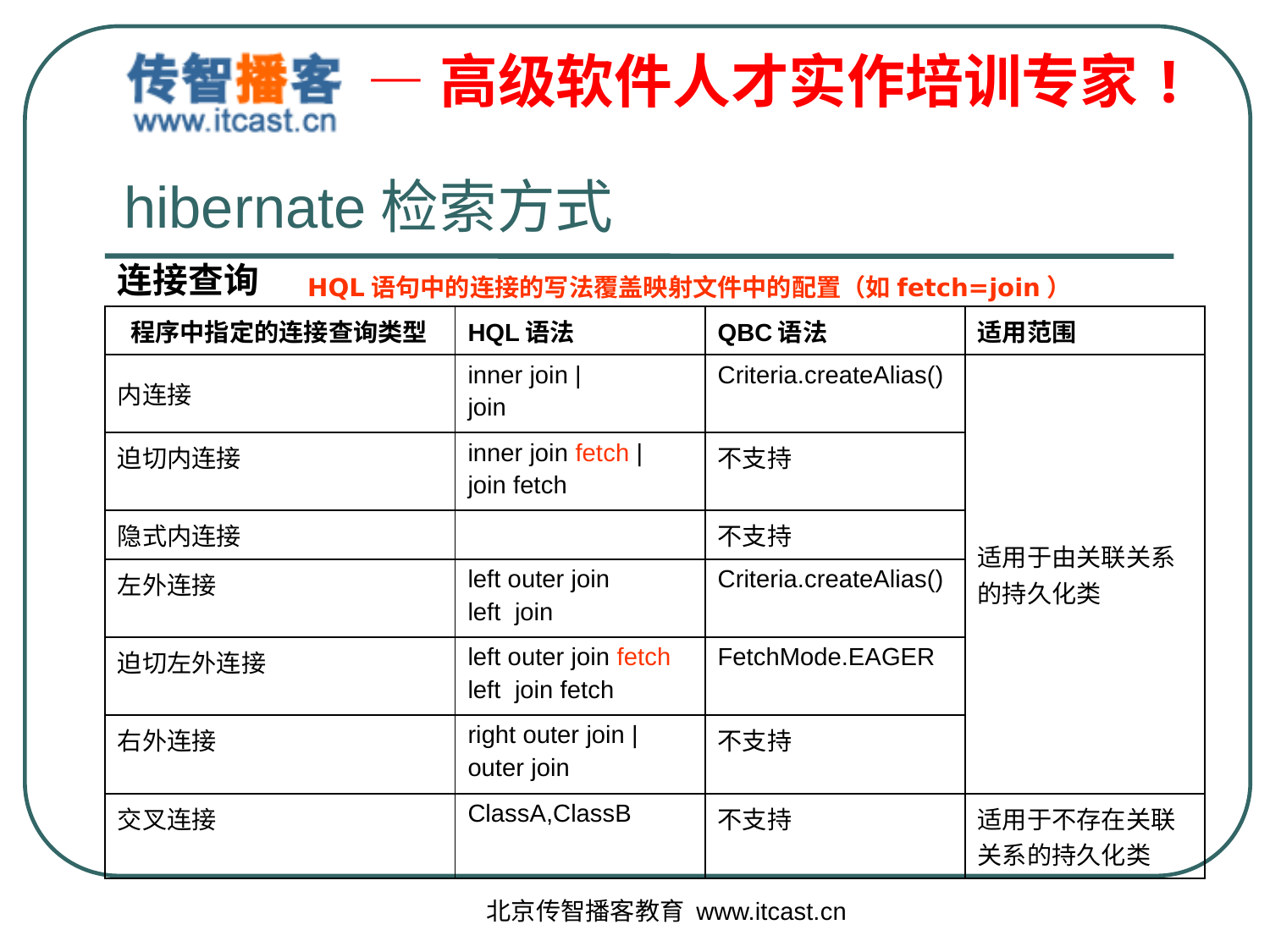

# hibernate检索方式
连接查询
HQL语句中的连接的写法覆盖映射文件中的配置（如fetch=join）
| 程序中指定的连接查询类型 | HQL语法 | QBC语法 | 适用范围 |
| --- | --- | --- | --- |
| 内连接 | inner join | join | Criteria.createAlias() | 适用于由关联关系的持久化类 |
| 迫切内连接 | inner join fetch | join fetch | 不支持 |  |
| 隐式内连接 |  | 不支持 |  |
| 左外连接 | left outer join left join | Criteria.createAlias() |  |
| 迫切左外连接 | left outer join fetch left join fetch | FetchMode.EAGER |  |
| 右外连接 | right outer join | outer join | 不支持 |  |
| 交叉连接 | ClassA,ClassB | 不支持 | 适用于不存在关联关系的持久化类 |
北京传智播客教育 www.itcast.cn